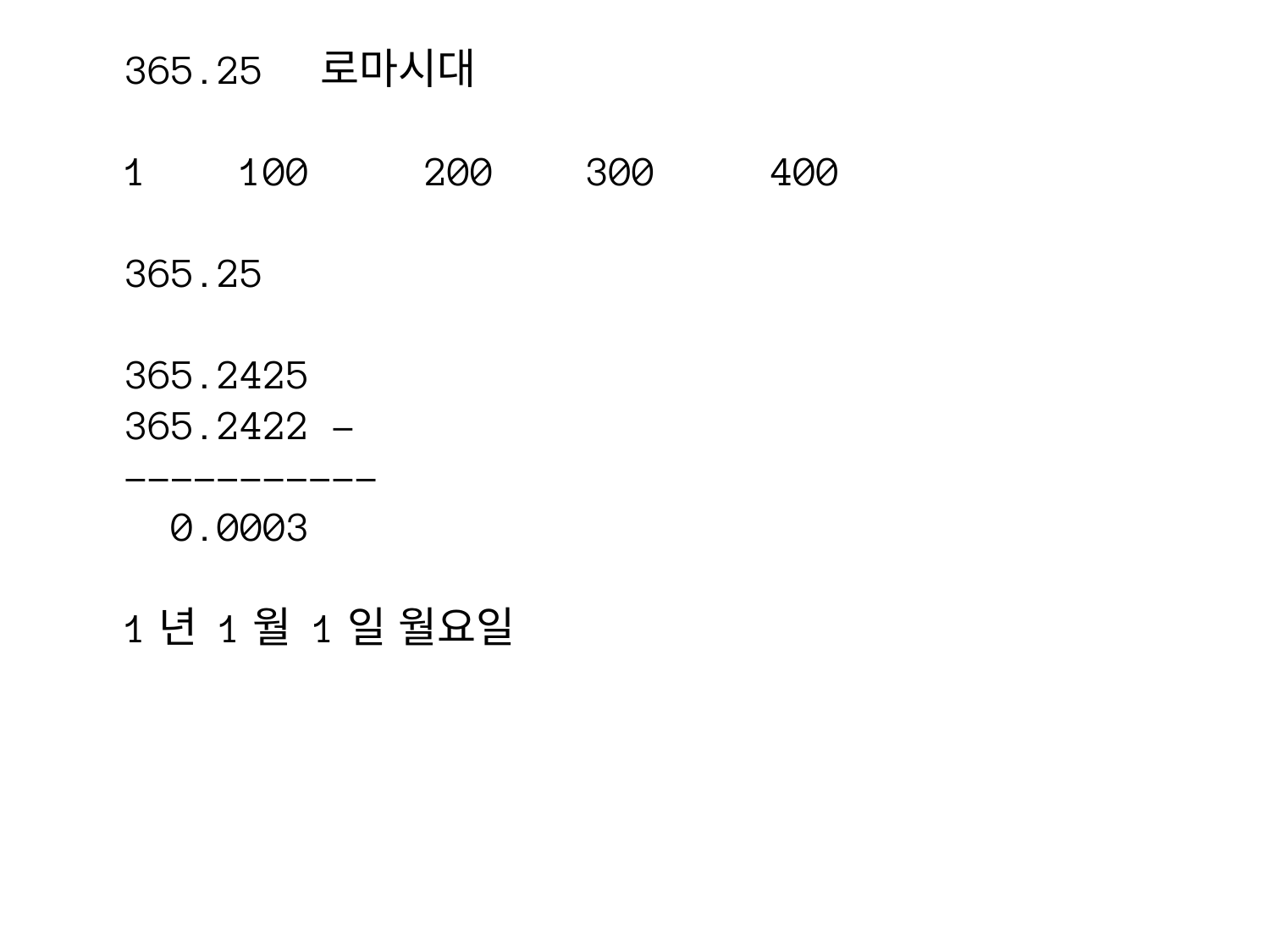

365.25  로마시대

1    100     200    300     400

365.25

365.2425
365.2422 -
-----------
  0.0003

1년 1월 1일 월요일